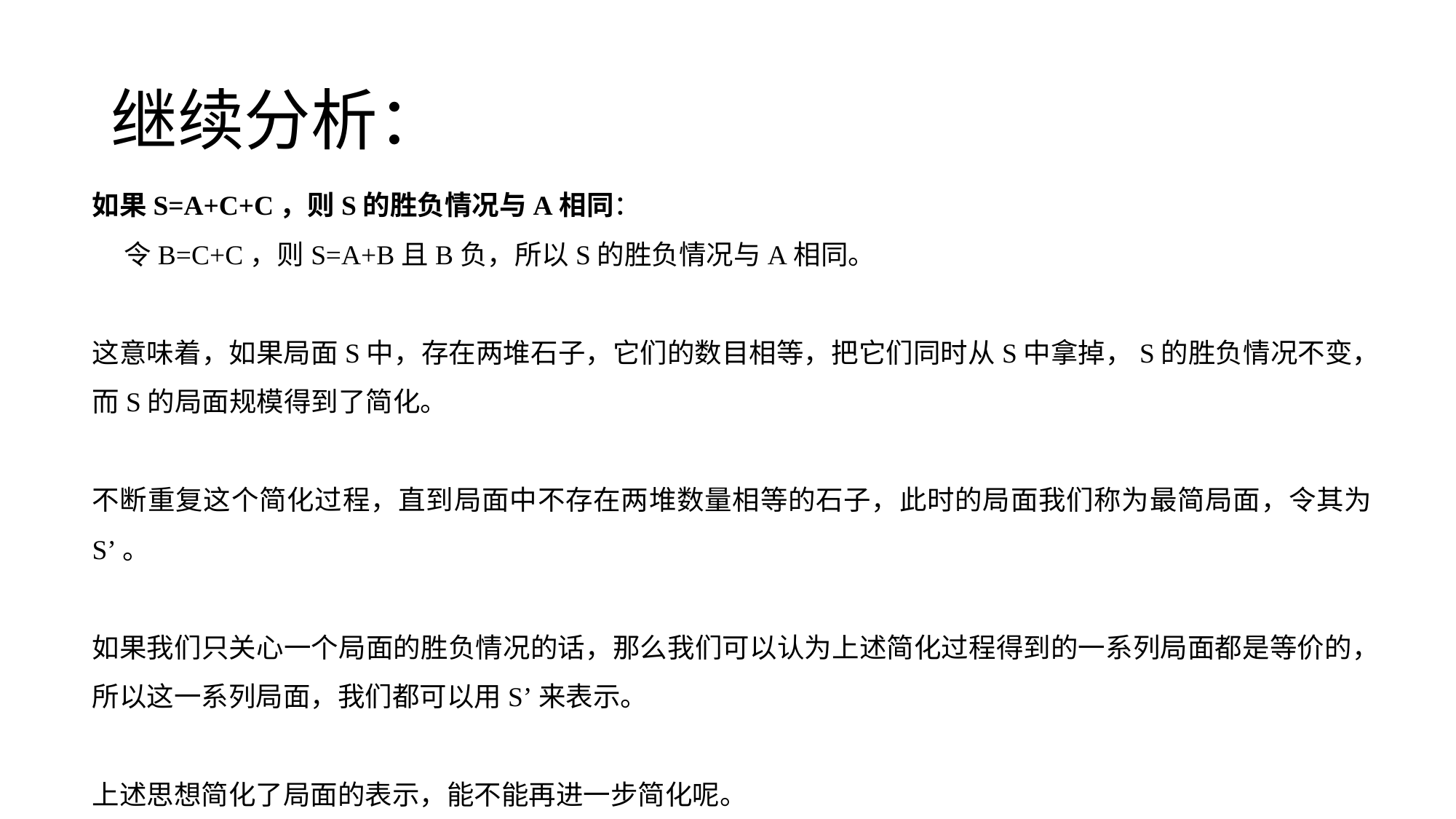

# 继续分析：
如果S=A+C+C，则S的胜负情况与A相同：
	令B=C+C，则S=A+B且B负，所以S的胜负情况与A相同。

这意味着，如果局面S中，存在两堆石子，它们的数目相等，把它们同时从S中拿掉，S的胜负情况不变，而S的局面规模得到了简化。

不断重复这个简化过程，直到局面中不存在两堆数量相等的石子，此时的局面我们称为最简局面，令其为S’。

如果我们只关心一个局面的胜负情况的话，那么我们可以认为上述简化过程得到的一系列局面都是等价的，所以这一系列局面，我们都可以用S’来表示。

上述思想简化了局面的表示，能不能再进一步简化呢。